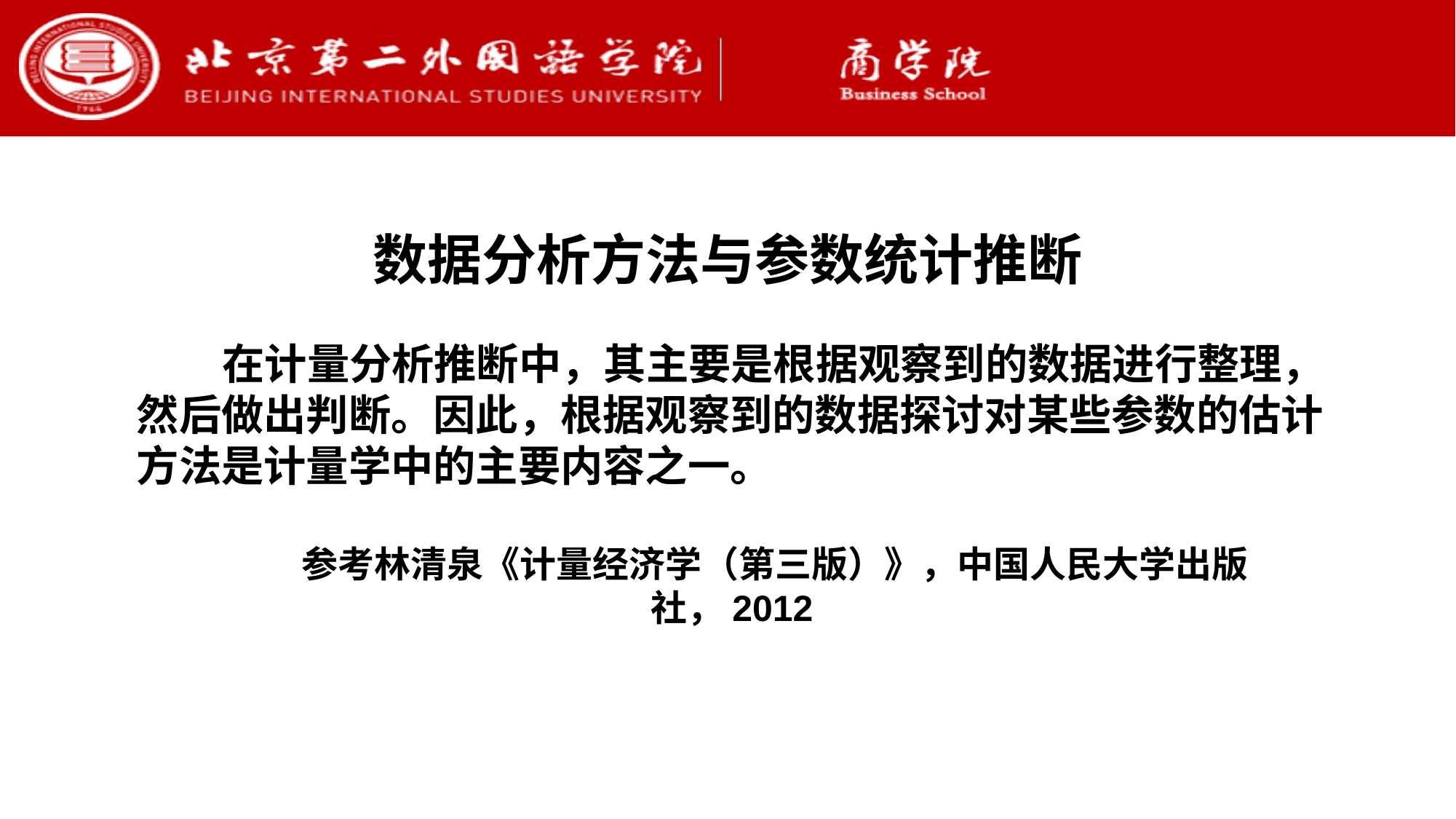

数据分析方法与参数统计推断
在计量分析推断中，其主要是根据观察到的数据进行整理，然后做出判断。因此，根据观察到的数据探讨对某些参数的估计方法是计量学中的主要内容之一。

参考林清泉《计量经济学（第三版）》，中国人民大学出版社，2012